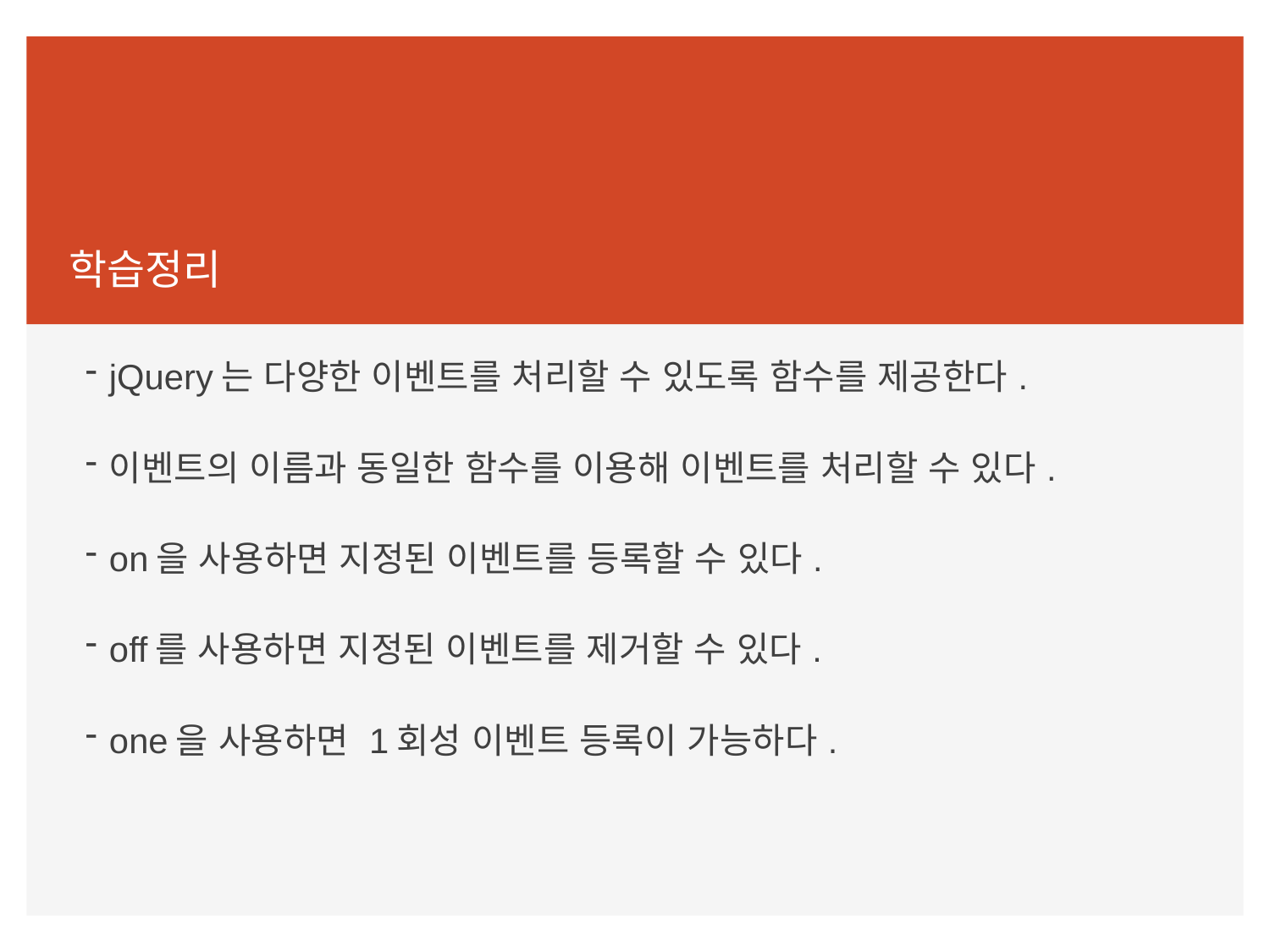

학습정리
jQuery는 다양한 이벤트를 처리할 수 있도록 함수를 제공한다.
이벤트의 이름과 동일한 함수를 이용해 이벤트를 처리할 수 있다.
on을 사용하면 지정된 이벤트를 등록할 수 있다.
off를 사용하면 지정된 이벤트를 제거할 수 있다.
one을 사용하면 1회성 이벤트 등록이 가능하다.